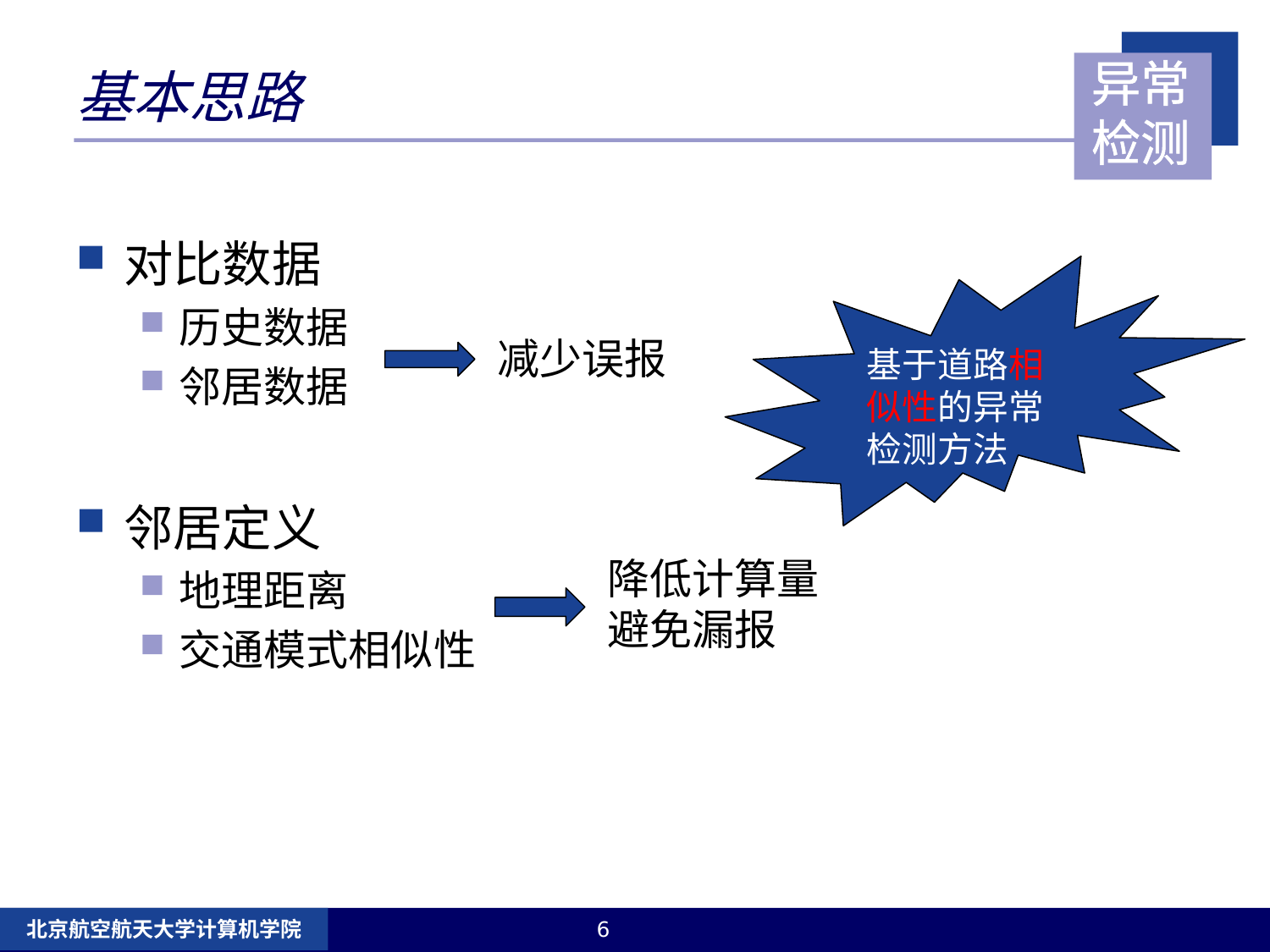

# 基本思路
异常检测

对比数据
历史数据
邻居数据

邻居定义
地理距离
交通模式相似性

基于道路相似性的异常检测方法
减少误报

降低计算量
避免漏报

北京航空航天大学计算机学院
6